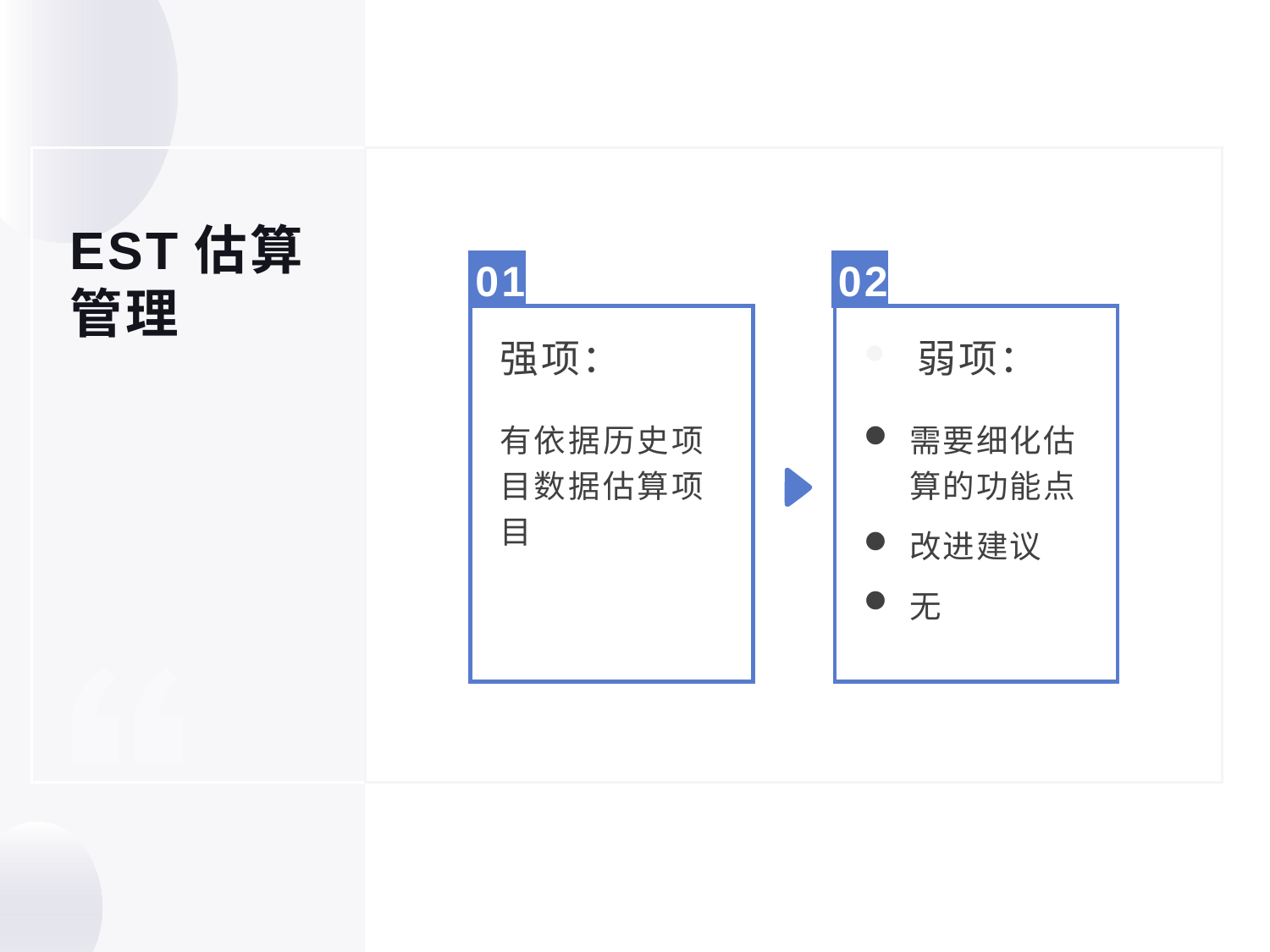

EST估算管理
01
02

强项：
弱项：
有依据历史项目数据估算项目
需要细化估算的功能点
改进建议
无